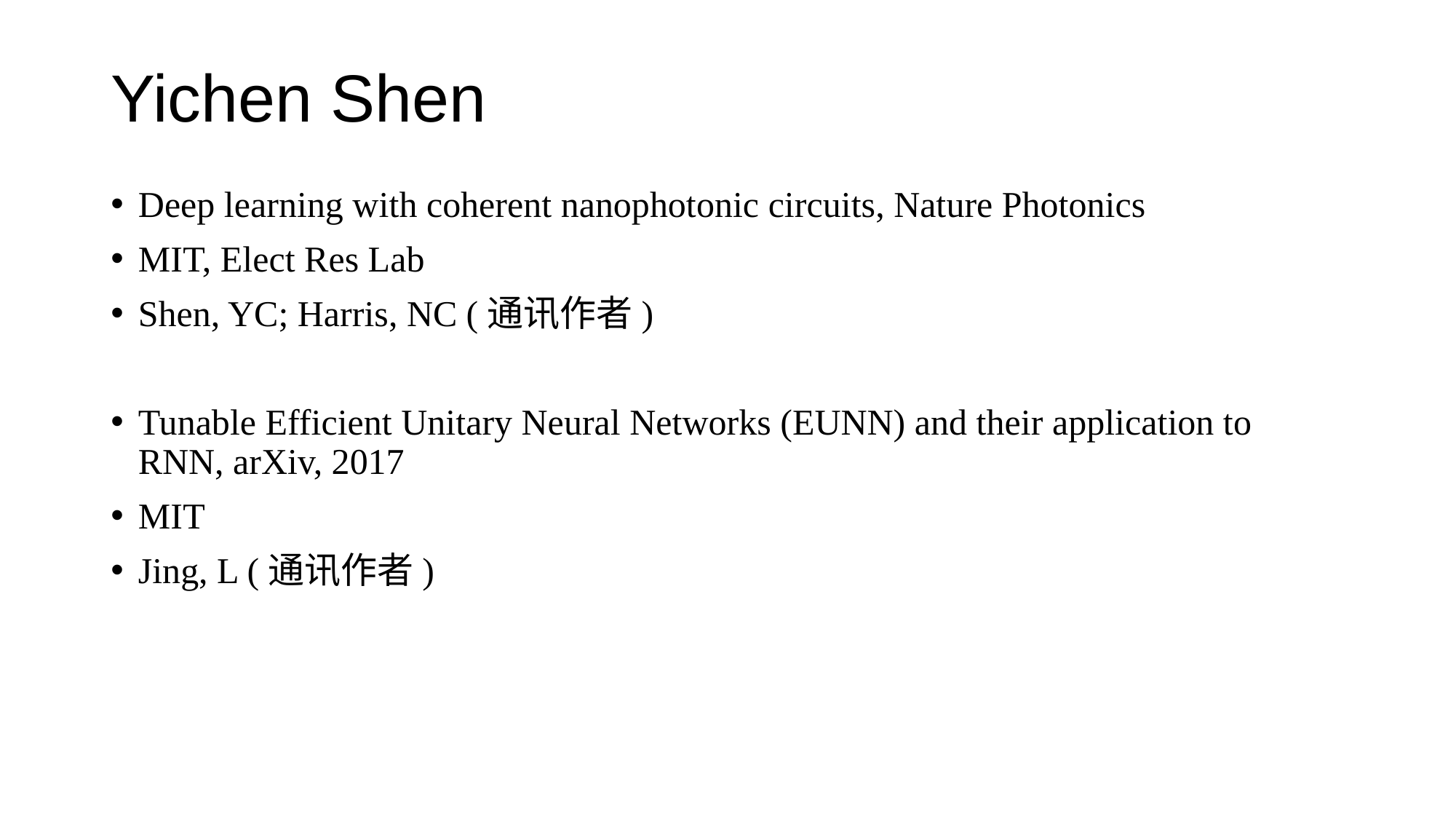

# Yichen Shen
Deep learning with coherent nanophotonic circuits, Nature Photonics
MIT, Elect Res Lab
Shen, YC; Harris, NC (通讯作者)

Tunable Efficient Unitary Neural Networks (EUNN) and their application to RNN, arXiv, 2017
MIT
Jing, L (通讯作者)